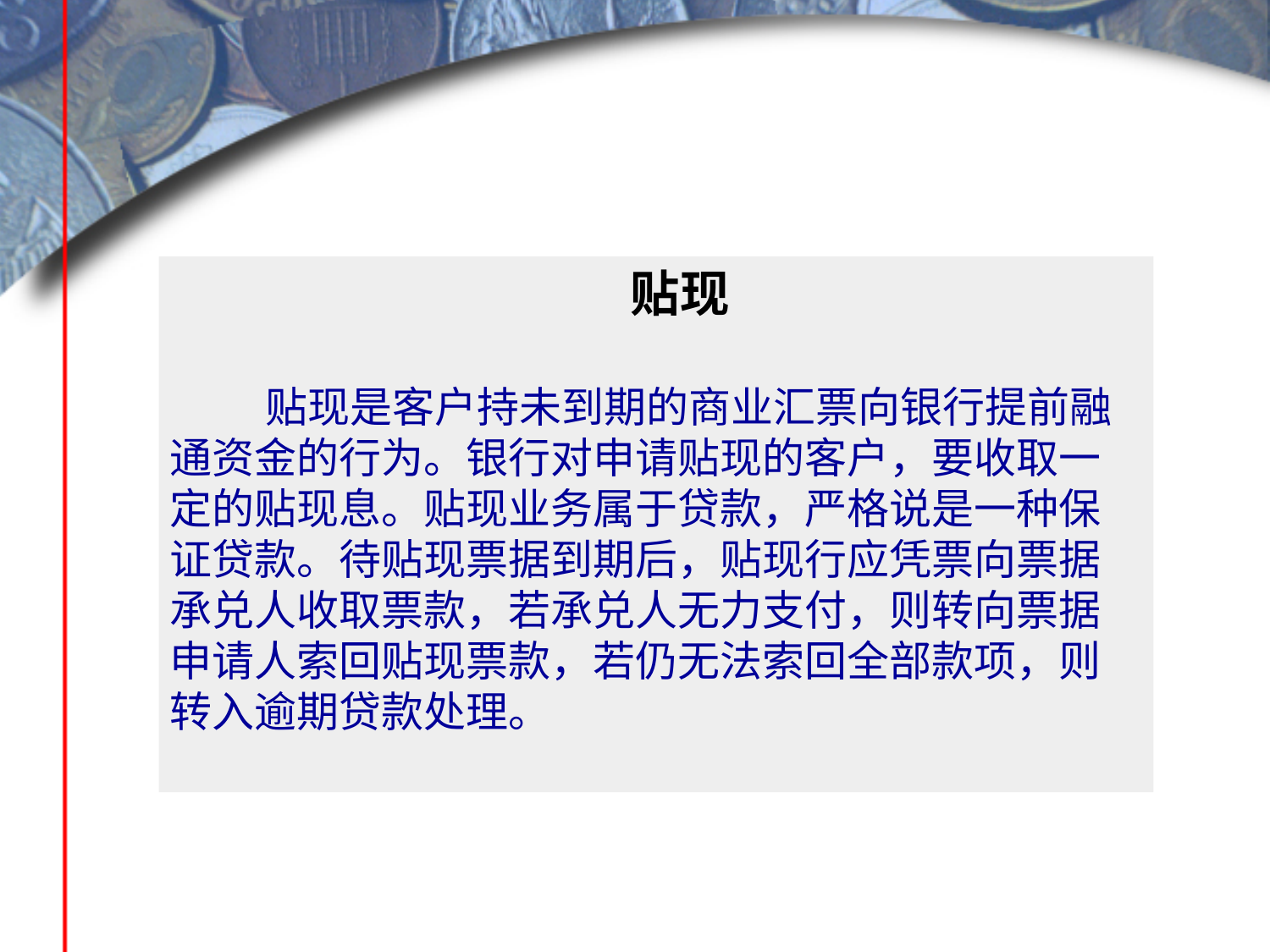

贴现

    贴现是客户持未到期的商业汇票向银行提前融通资金的行为。银行对申请贴现的客户，要收取一定的贴现息。贴现业务属于贷款，严格说是一种保证贷款。待贴现票据到期后，贴现行应凭票向票据承兑人收取票款，若承兑人无力支付，则转向票据申请人索回贴现票款，若仍无法索回全部款项，则转入逾期贷款处理。